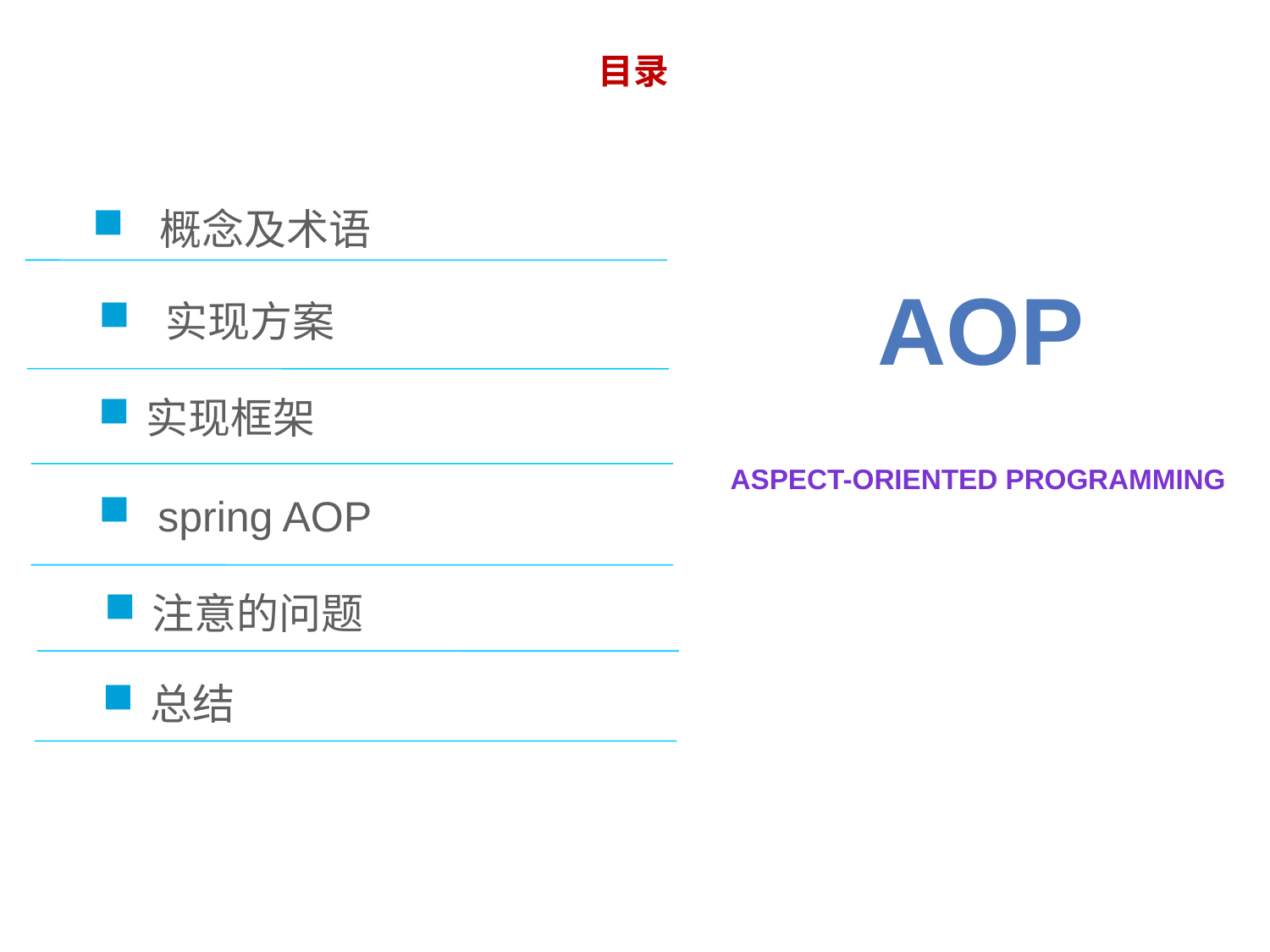

# 目录
 概念及术语

AOP
 实现方案

实现框架

 spring AOP

Aspect-Oriented Programming
注意的问题

总结